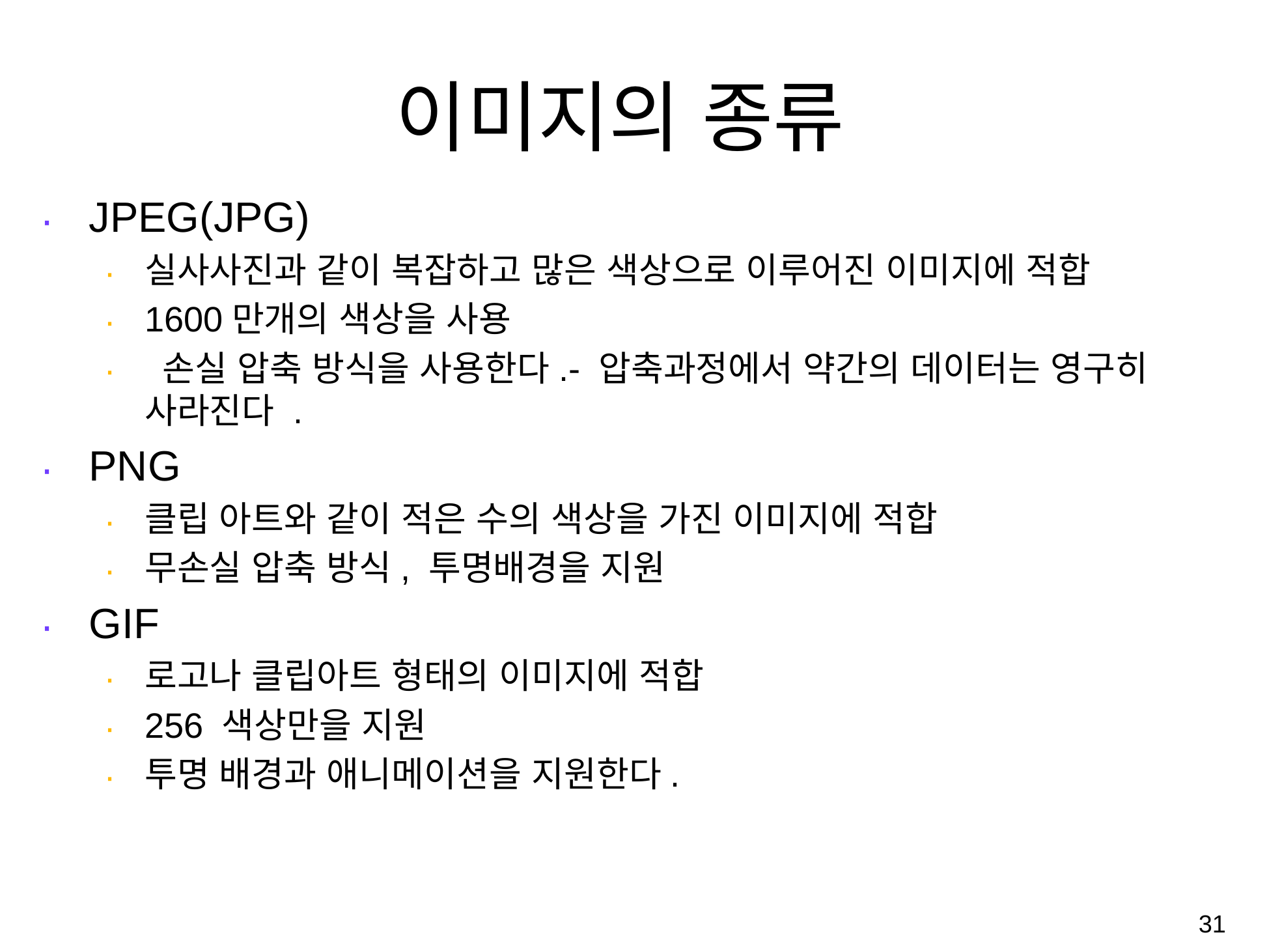

# 이미지의 종류
JPEG(JPG)
실사사진과 같이 복잡하고 많은 색상으로 이루어진 이미지에 적합
1600만개의 색상을 사용
 손실 압축 방식을 사용한다.- 압축과정에서 약간의 데이터는 영구히 사라진다 .
PNG
클립 아트와 같이 적은 수의 색상을 가진 이미지에 적합
무손실 압축 방식, 투명배경을 지원
GIF
로고나 클립아트 형태의 이미지에 적합
256 색상만을 지원
투명 배경과 애니메이션을 지원한다.

31